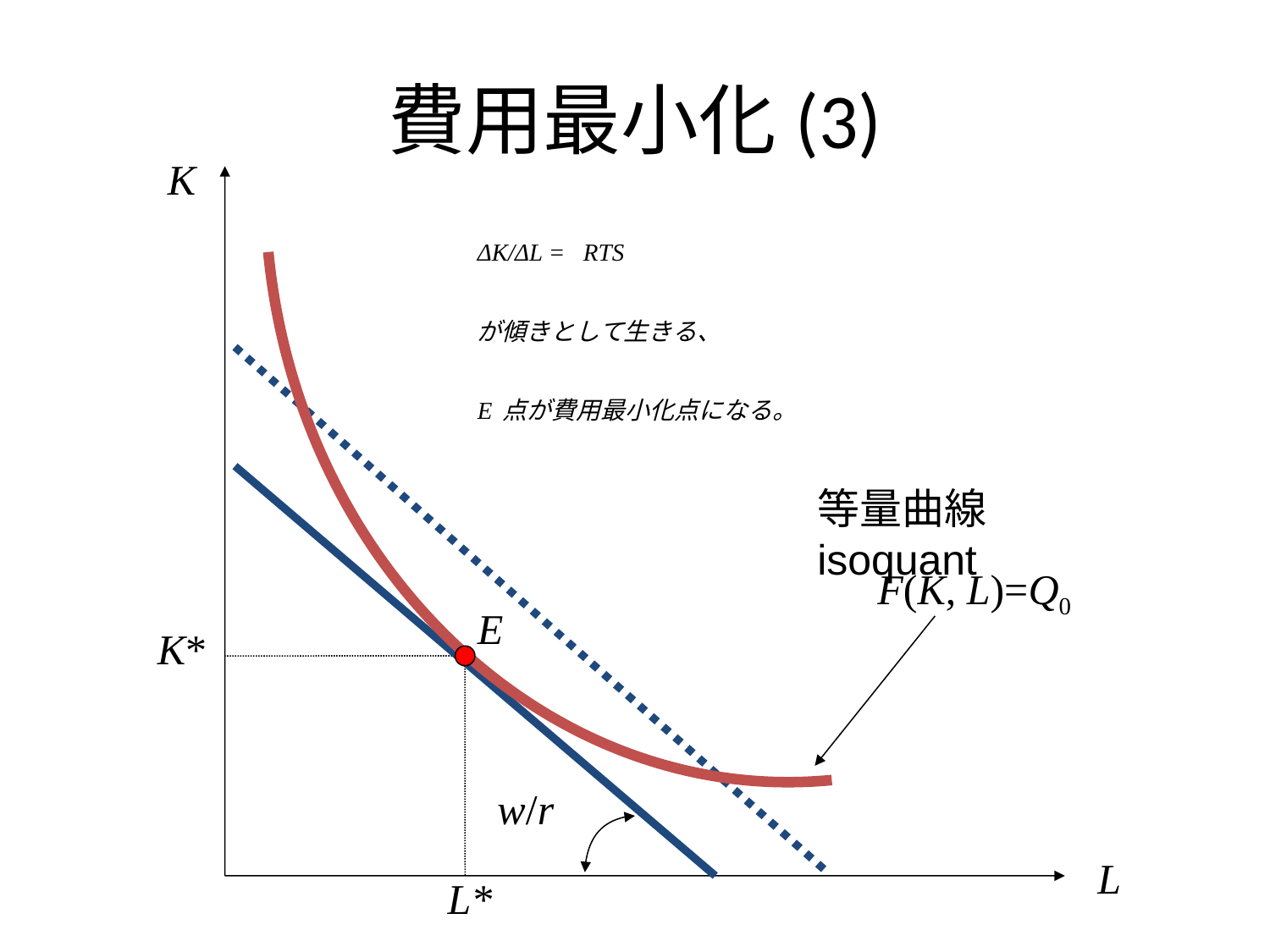

# 費用最小化(3)
K

ΔK/ΔL =   RTS
が傾きとして生きる、
E点が費用最小化点になる。

等量曲線　isoquant
F(K, L)=Q0
E
K*

w/r

L
L*